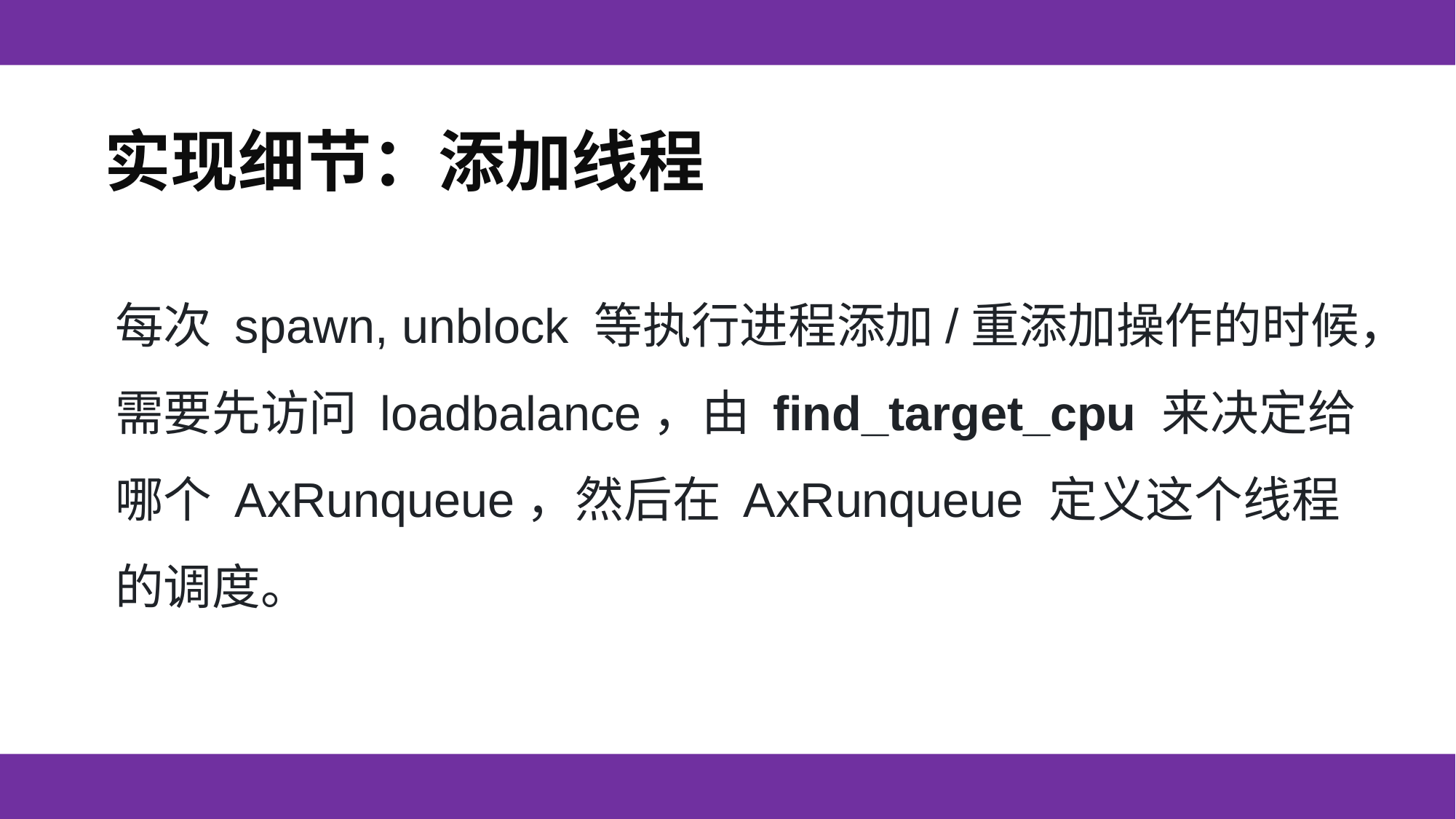

实现细节：添加线程
每次 spawn, unblock 等执行进程添加/重添加操作的时候，需要先访问 loadbalance，由 find_target_cpu 来决定给哪个 AxRunqueue，然后在 AxRunqueue 定义这个线程的调度。